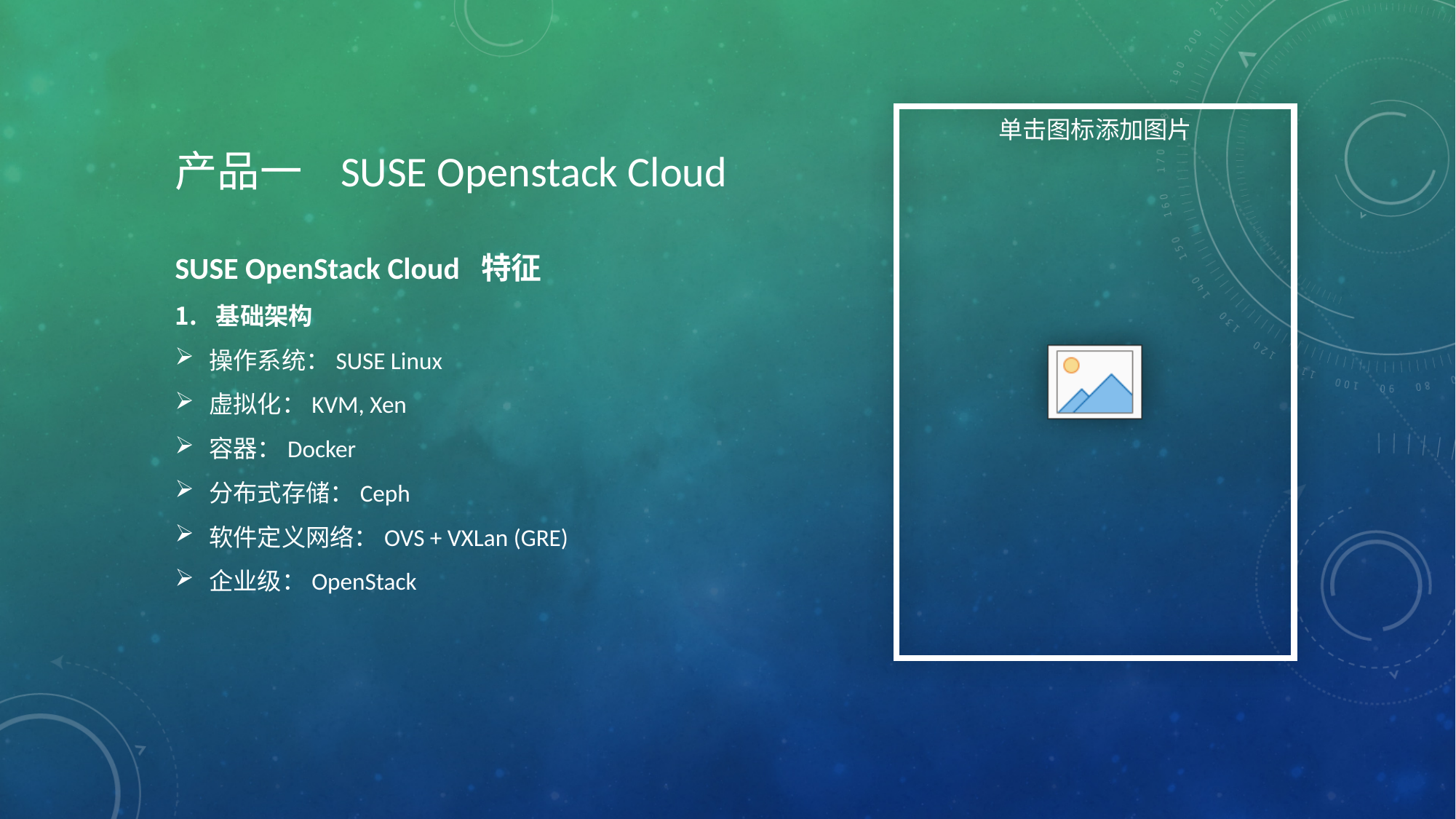

# 产品一   SUSE Openstack Cloud
SUSE OpenStack Cloud  特征
基础架构
操作系统：SUSE Linux
虚拟化：KVM, Xen
容器：Docker
分布式存储：Ceph
软件定义网络：OVS + VXLan (GRE)
企业级：OpenStack